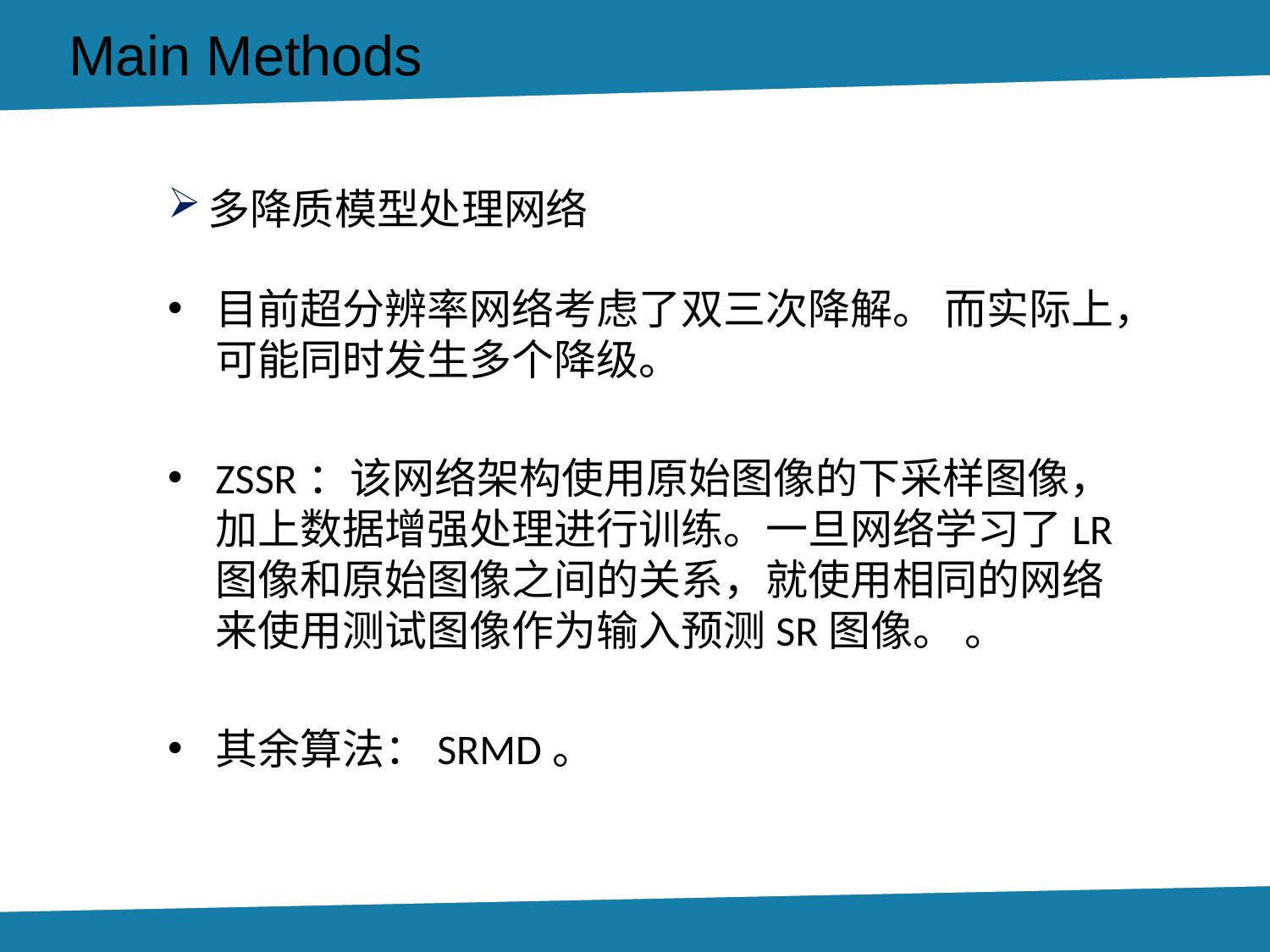

Main Methods
多降质模型处理网络
目前超分辨率网络考虑了双三次降解。 而实际上，可能同时发生多个降级。

ZSSR：该网络架构使用原始图像的下采样图像，加上数据增强处理进行训练。一旦网络学习了LR图像和原始图像之间的关系，就使用相同的网络来使用测试图像作为输入预测SR图像。 。

其余算法：SRMD。